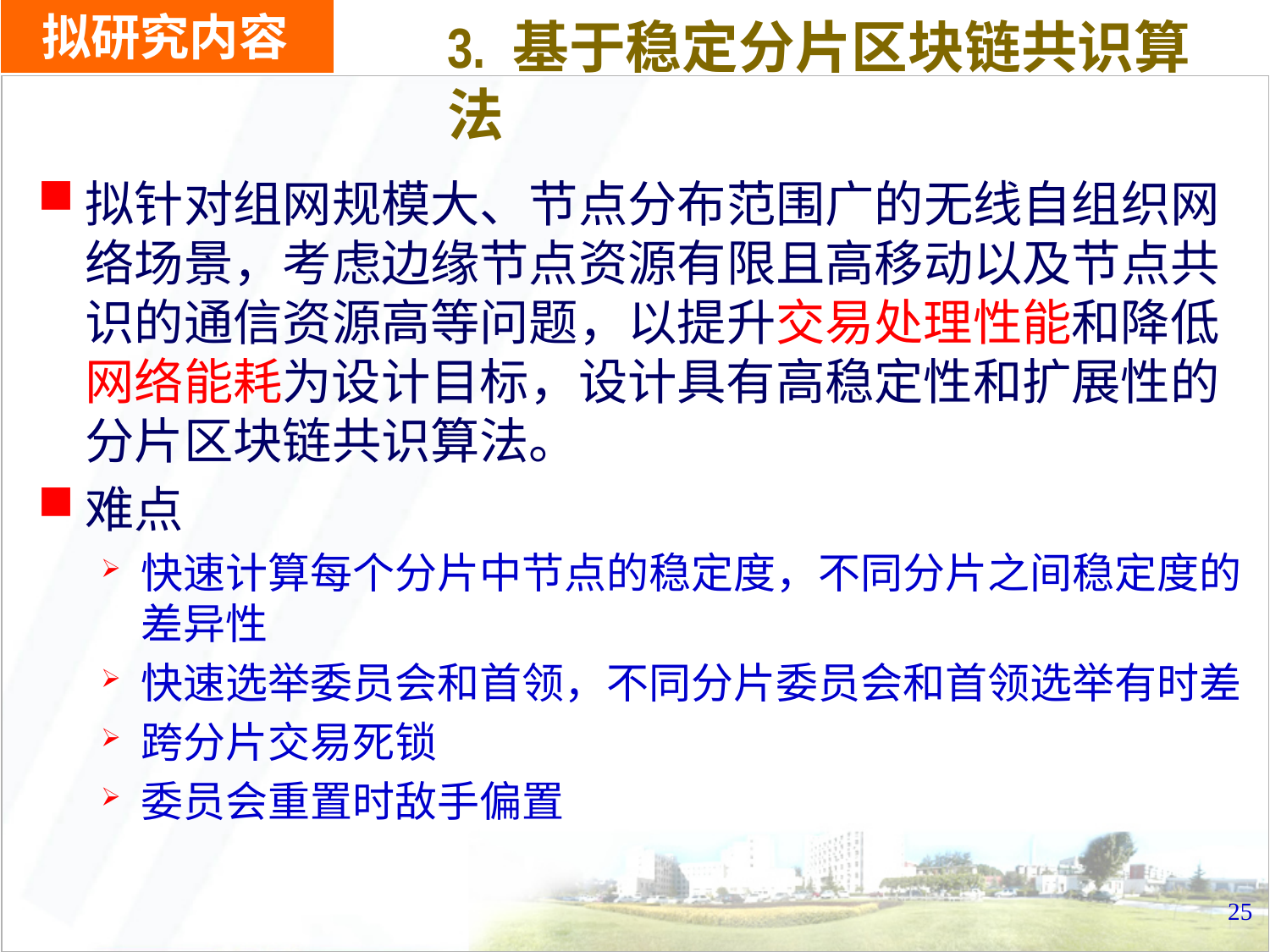

# 拟研究内容
3. 基于稳定分片区块链共识算法

拟针对组网规模大、节点分布范围广的无线自组织网络场景，考虑边缘节点资源有限且高移动以及节点共识的通信资源高等问题，以提升交易处理性能和降低网络能耗为设计目标，设计具有高稳定性和扩展性的分片区块链共识算法。
难点
快速计算每个分片中节点的稳定度，不同分片之间稳定度的差异性
快速选举委员会和首领，不同分片委员会和首领选举有时差
跨分片交易死锁
委员会重置时敌手偏置
25